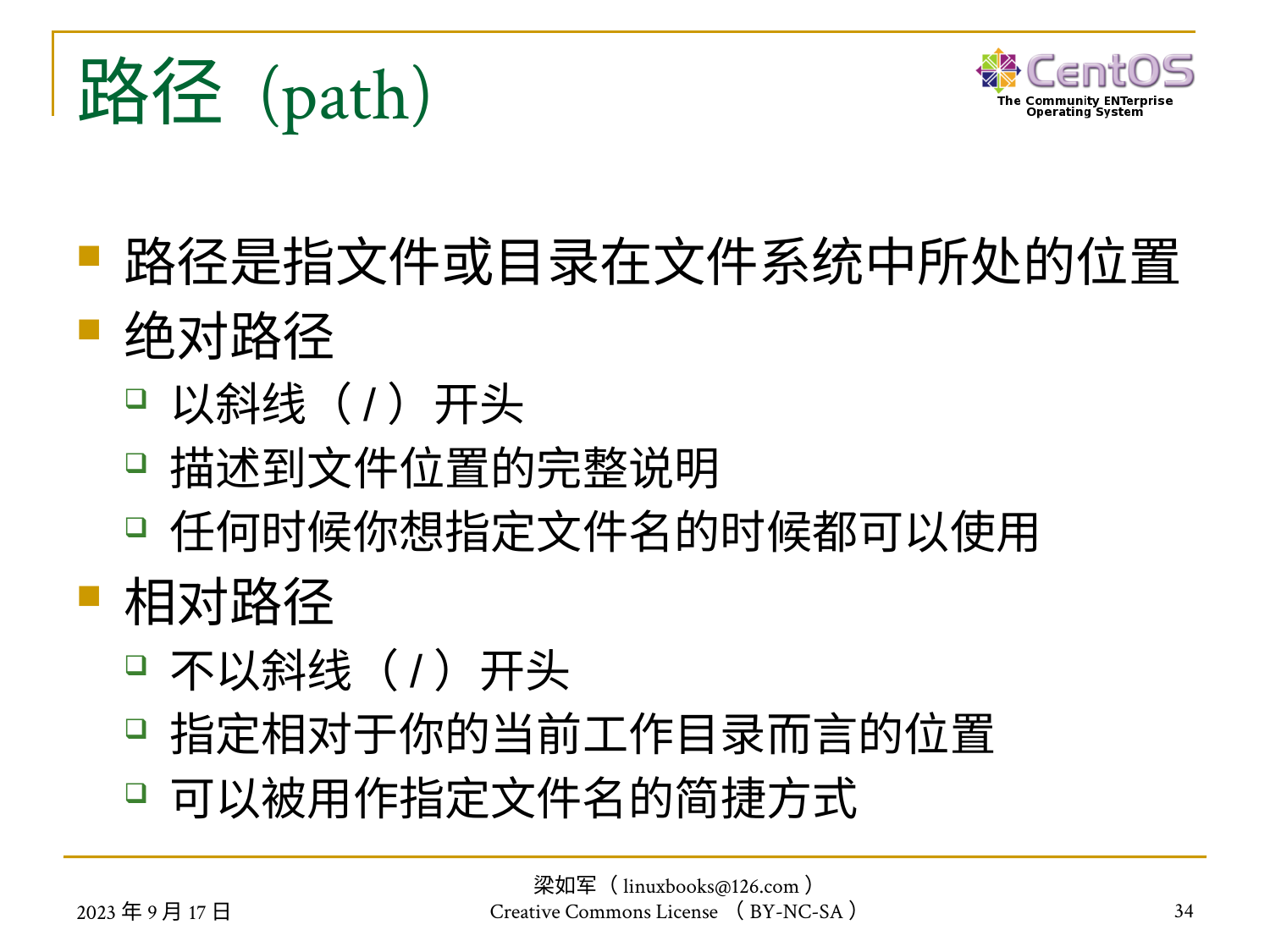

# 路径 (path)
路径是指文件或目录在文件系统中所处的位置
绝对路径
以斜线（/）开头
描述到文件位置的完整说明
任何时候你想指定文件名的时候都可以使用
相对路径
不以斜线（/）开头
指定相对于你的当前工作目录而言的位置
可以被用作指定文件名的简捷方式
梁如军（linuxbooks@126.com）
Creative Commons License（BY-NC-SA）
2023年9月17日
34